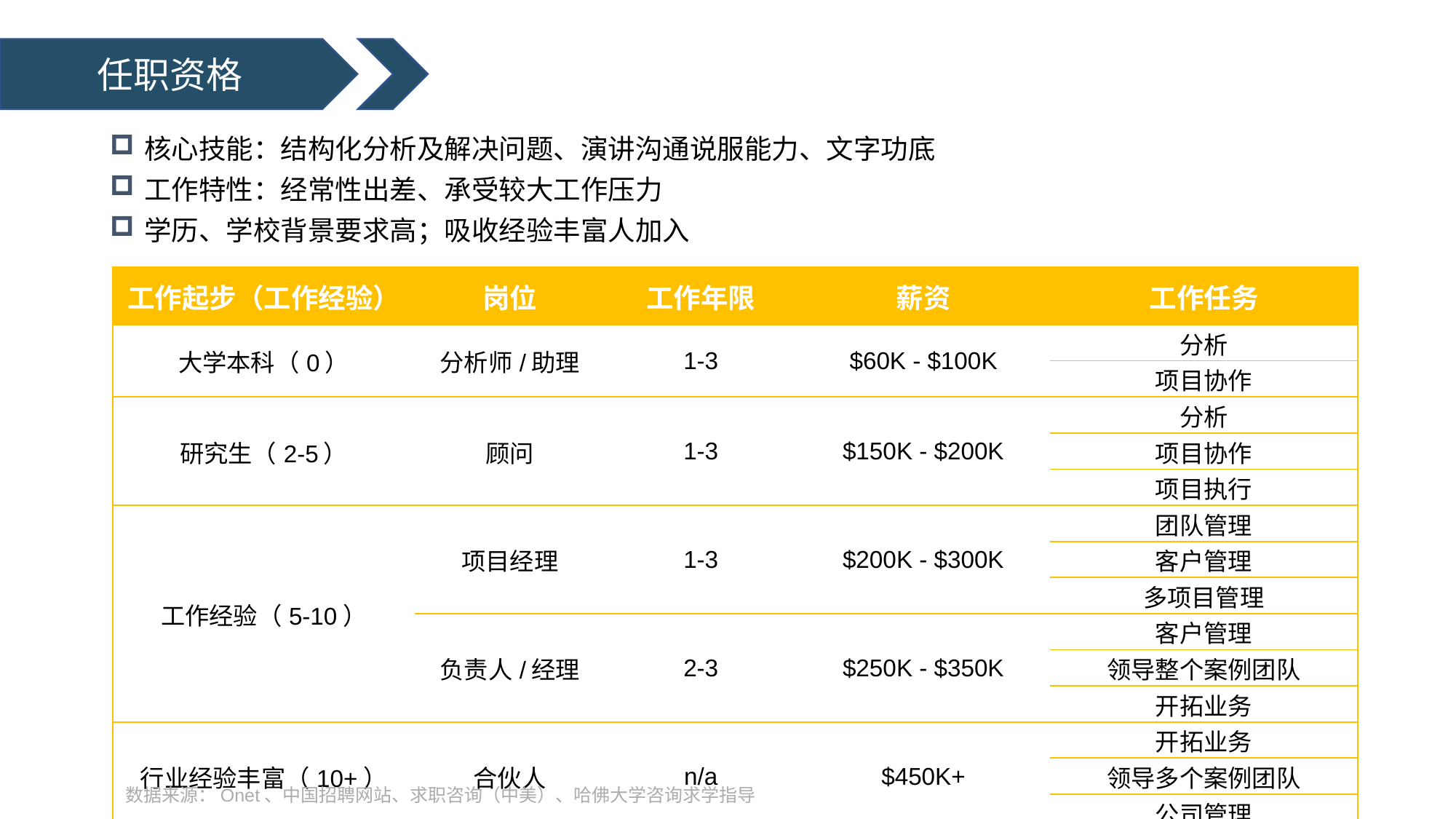

任职资格

核心技能：结构化分析及解决问题、演讲沟通说服能力、文字功底
工作特性：经常性出差、承受较大工作压力
学历、学校背景要求高；吸收经验丰富人加入
| 工作起步（工作经验） | 岗位 | 工作年限 | 薪资 | 工作任务 |
| --- | --- | --- | --- | --- |
| 大学本科（0） | 分析师/助理 | 1-3 | $60K - $100K | 分析 |
|  |  |  |  | 项目协作 |
| 研究生（2-5） | 顾问 | 1-3 | $150K - $200K | 分析 |
|  |  |  |  | 项目协作 |
|  |  |  |  | 项目执行 |
| 工作经验（5-10） | 项目经理 | 1-3 | $200K - $300K | 团队管理 |
|  |  |  |  | 客户管理 |
|  |  |  |  | 多项目管理 |
|  | 负责人/经理 | 2-3 | $250K - $350K | 客户管理 |
|  |  |  |  | 领导整个案例团队 |
|  |  |  |  | 开拓业务 |
| 行业经验丰富（10+） | 合伙人 | n/a | $450K+ | 开拓业务 |
|  |  |  |  | 领导多个案例团队 |
|  |  |  |  | 公司管理 |
数据来源：Onet、中国招聘网站、求职咨询（中美）、哈佛大学咨询求学指导